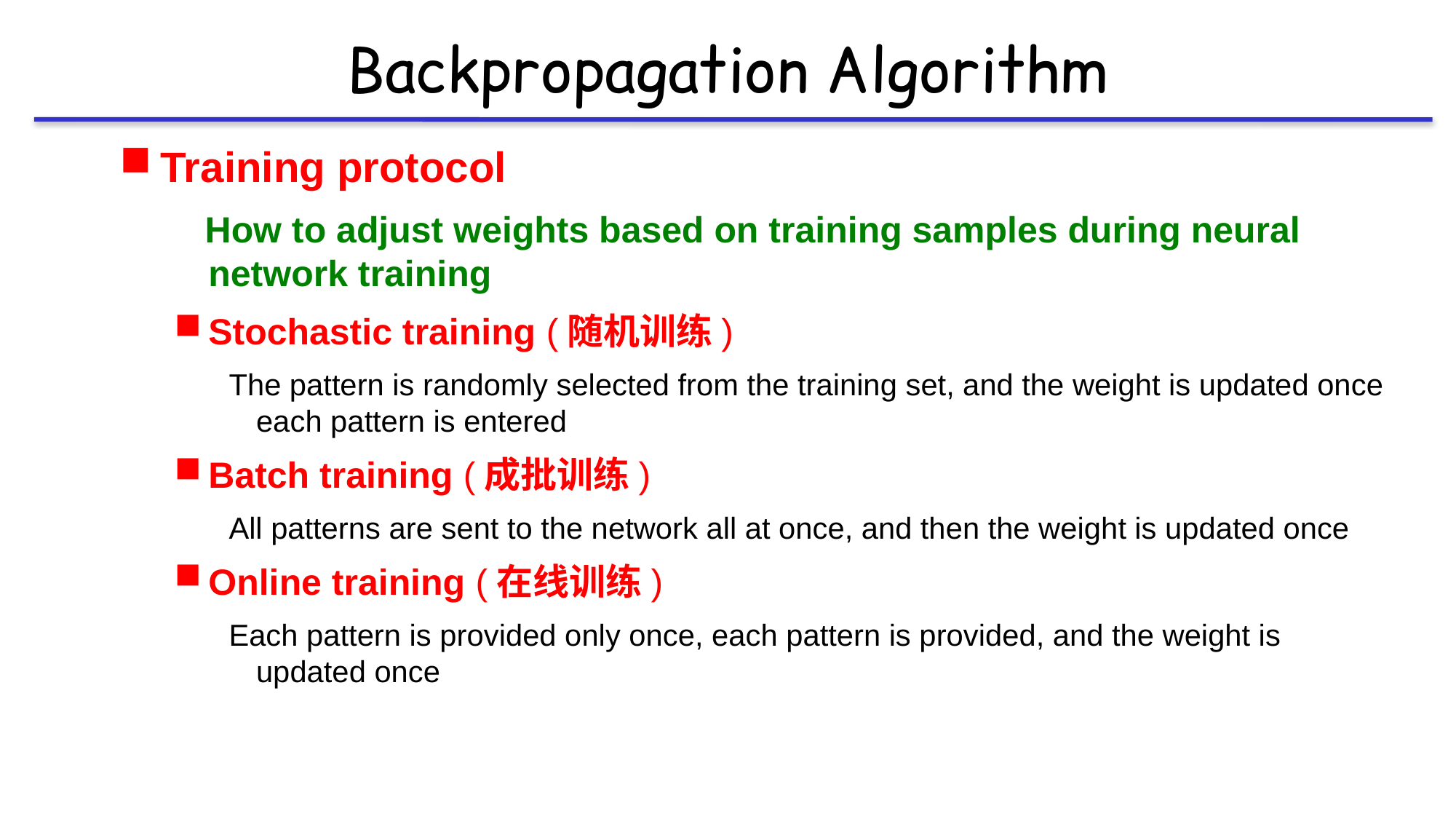

# Backpropagation Algorithm
Training protocol
   How to adjust weights based on training samples during neural network training
Stochastic training (随机训练)
The pattern is randomly selected from the training set, and the weight is updated once each pattern is entered
Batch training (成批训练)
All patterns are sent to the network all at once, and then the weight is updated once
Online training (在线训练)
Each pattern is provided only once, each pattern is provided, and the weight is updated once